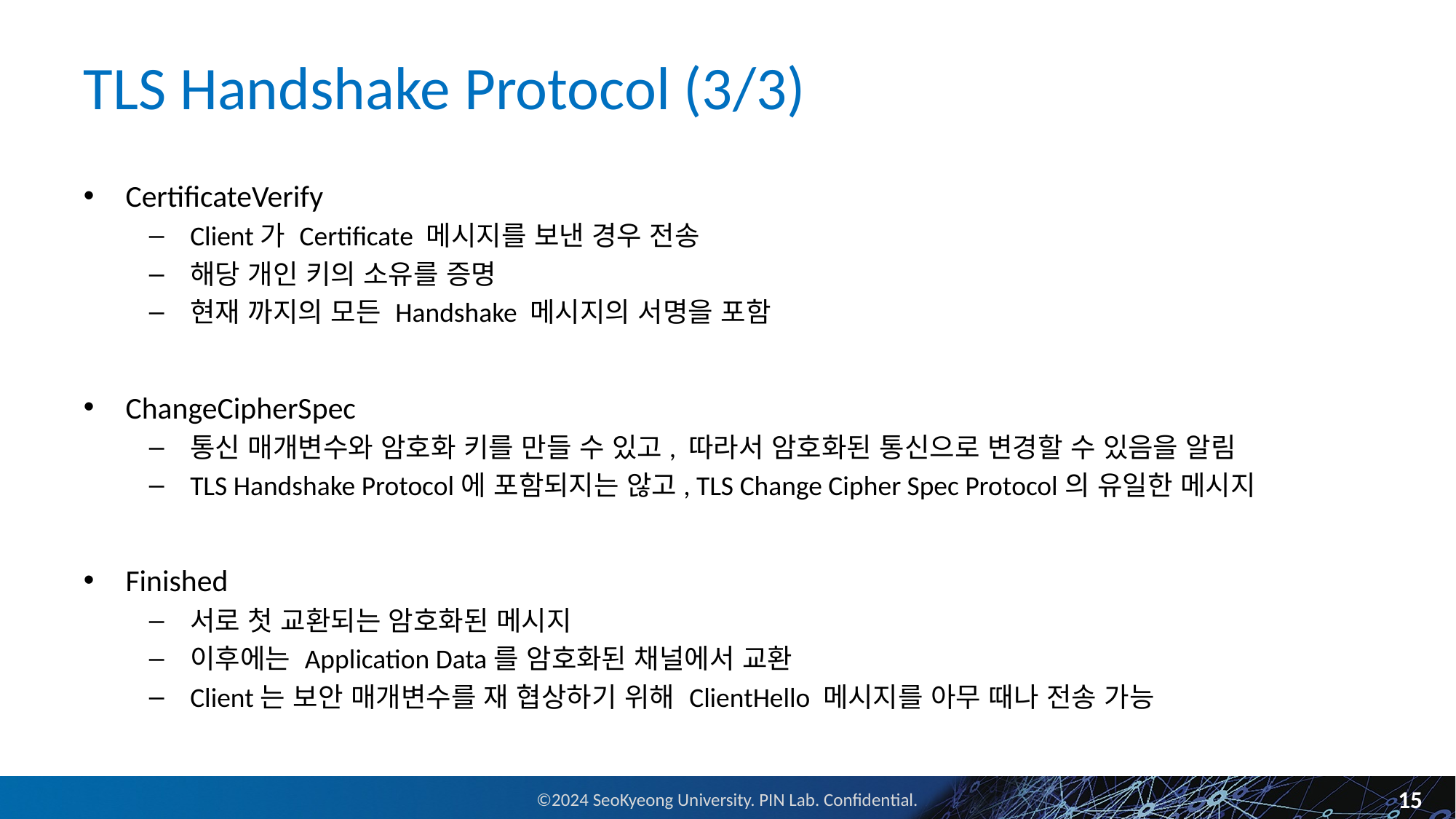

# TLS Handshake Protocol (3/3)
CertificateVerify
Client가 Certificate 메시지를 보낸 경우 전송
해당 개인 키의 소유를 증명
현재 까지의 모든 Handshake 메시지의 서명을 포함

ChangeCipherSpec
통신 매개변수와 암호화 키를 만들 수 있고, 따라서 암호화된 통신으로 변경할 수 있음을 알림
TLS Handshake Protocol에 포함되지는 않고, TLS Change Cipher Spec Protocol의 유일한 메시지

Finished
서로 첫 교환되는 암호화된 메시지
이후에는 Application Data를 암호화된 채널에서 교환
Client는 보안 매개변수를 재 협상하기 위해 ClientHello 메시지를 아무 때나 전송 가능
15